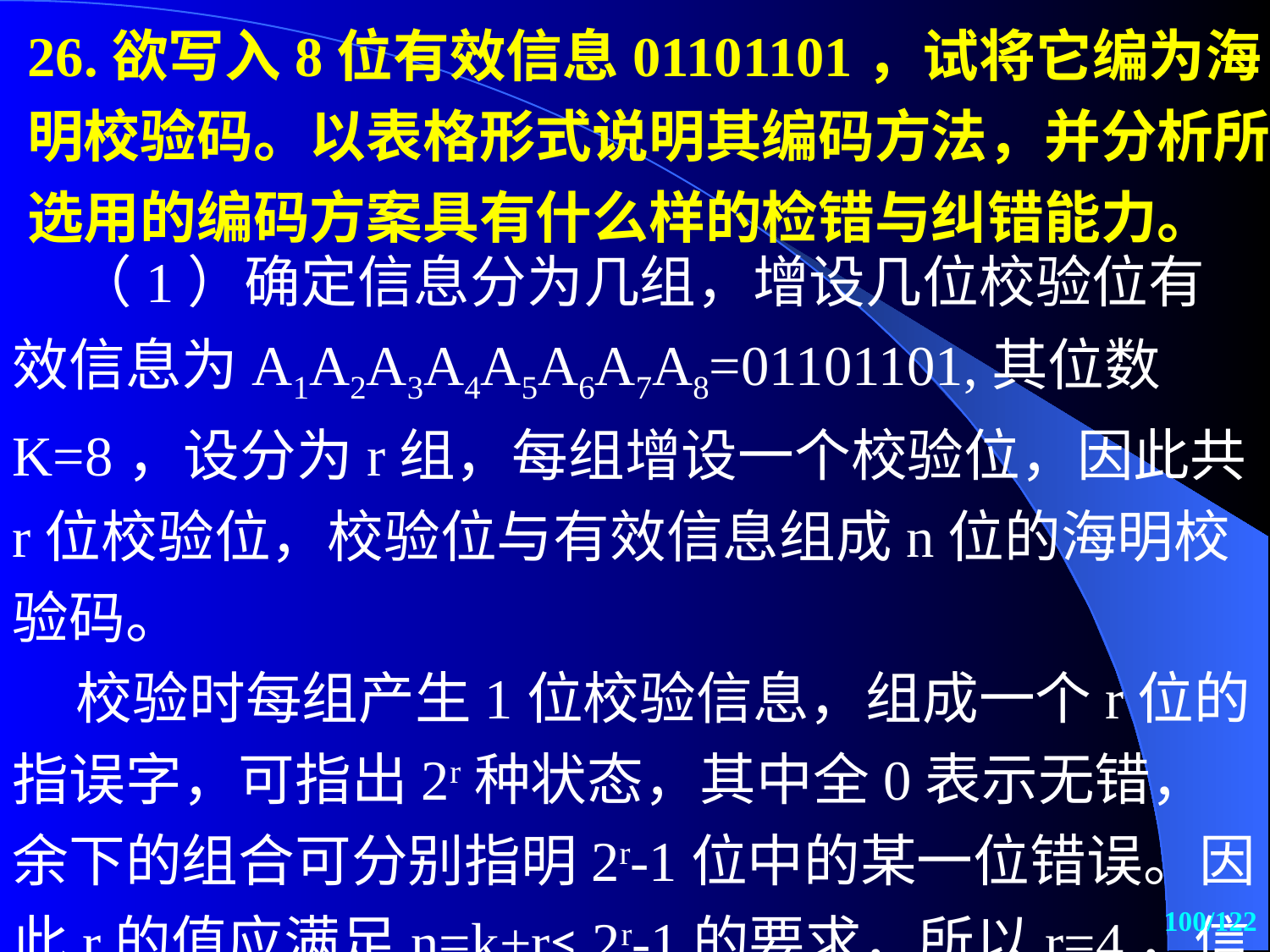

26.欲写入8位有效信息01101101，试将它编为海明校验码。以表格形式说明其编码方法，并分析所选用的编码方案具有什么样的检错与纠错能力。
（1）确定信息分为几组，增设几位校验位有效信息为A1A2A3A4A5A6A7A8=01101101,其位数K=8，设分为r组，每组增设一个校验位，因此共r位校验位，校验位与有效信息组成n位的海明校验码。
校验时每组产生1位校验信息，组成一个r位的指误字，可指出2r种状态，其中全0表示无错，余下的组合可分别指明2r-1位中的某一位错误。因此r的值应满足n=k+r≤ 2r-1的要求，所以r=4，信息应分为4组。
100/122